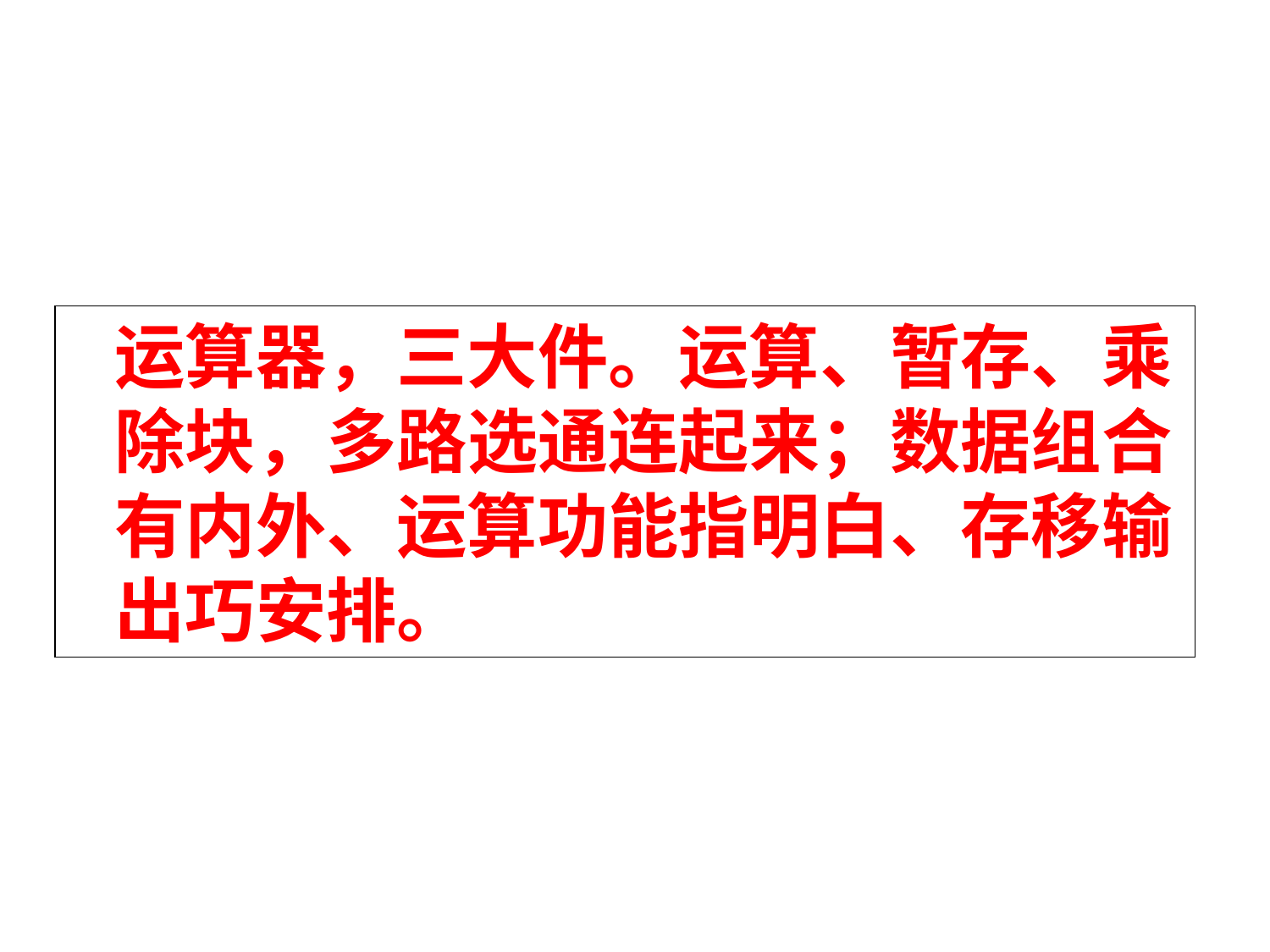

运算器，三大件。运算、暂存、乘除块，多路选通连起来；数据组合有内外、运算功能指明白、存移输出巧安排。